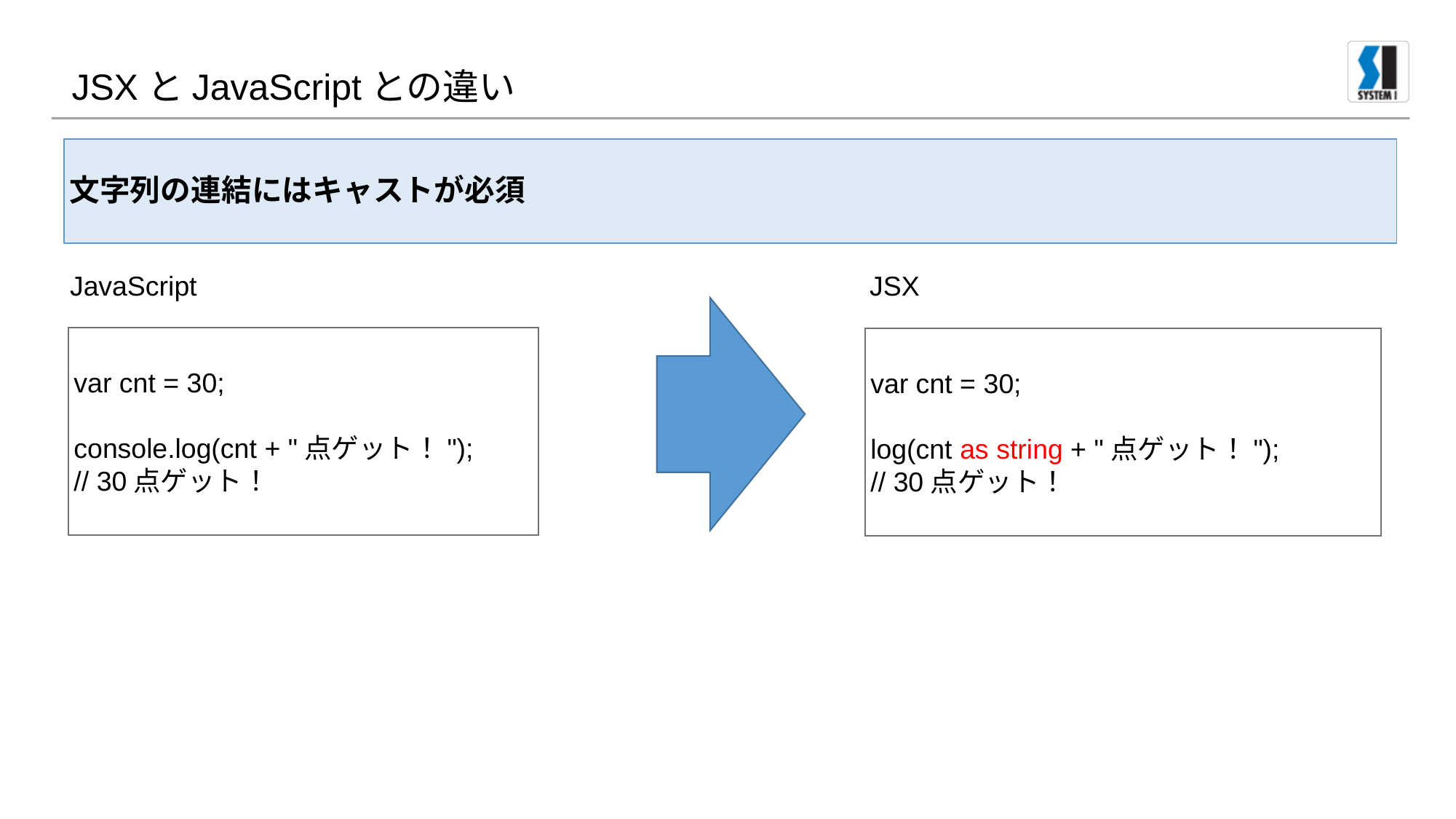

# JSXとJavaScriptとの違い
文字列の連結にはキャストが必須
JavaScript
JSX

var cnt = 30;

console.log(cnt + "点ゲット！");
// 30点ゲット！

var cnt = 30;

log(cnt as string + "点ゲット！");
// 30点ゲット！